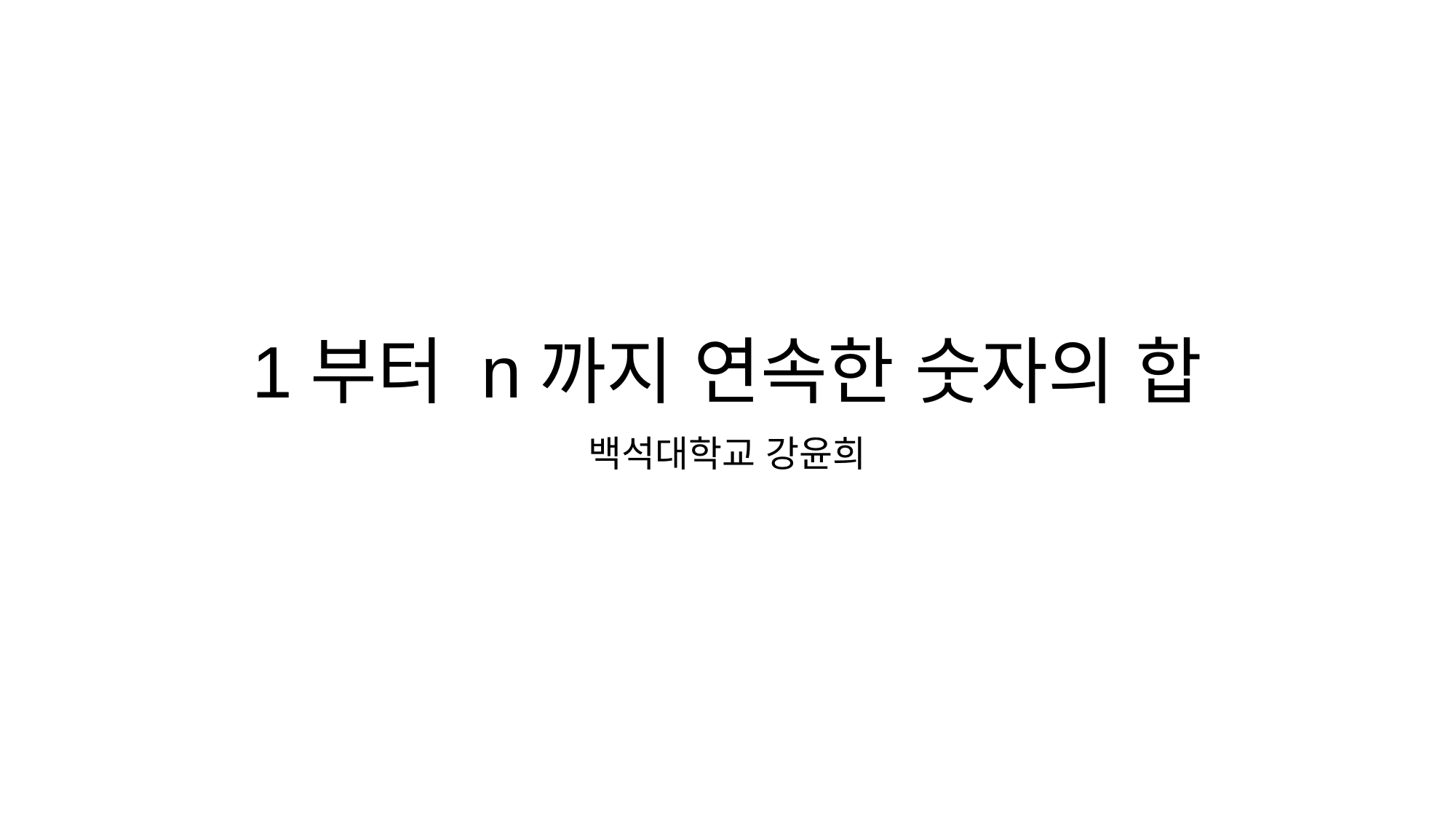

# 1부터 n까지 연속한 숫자의 합
백석대학교 강윤희